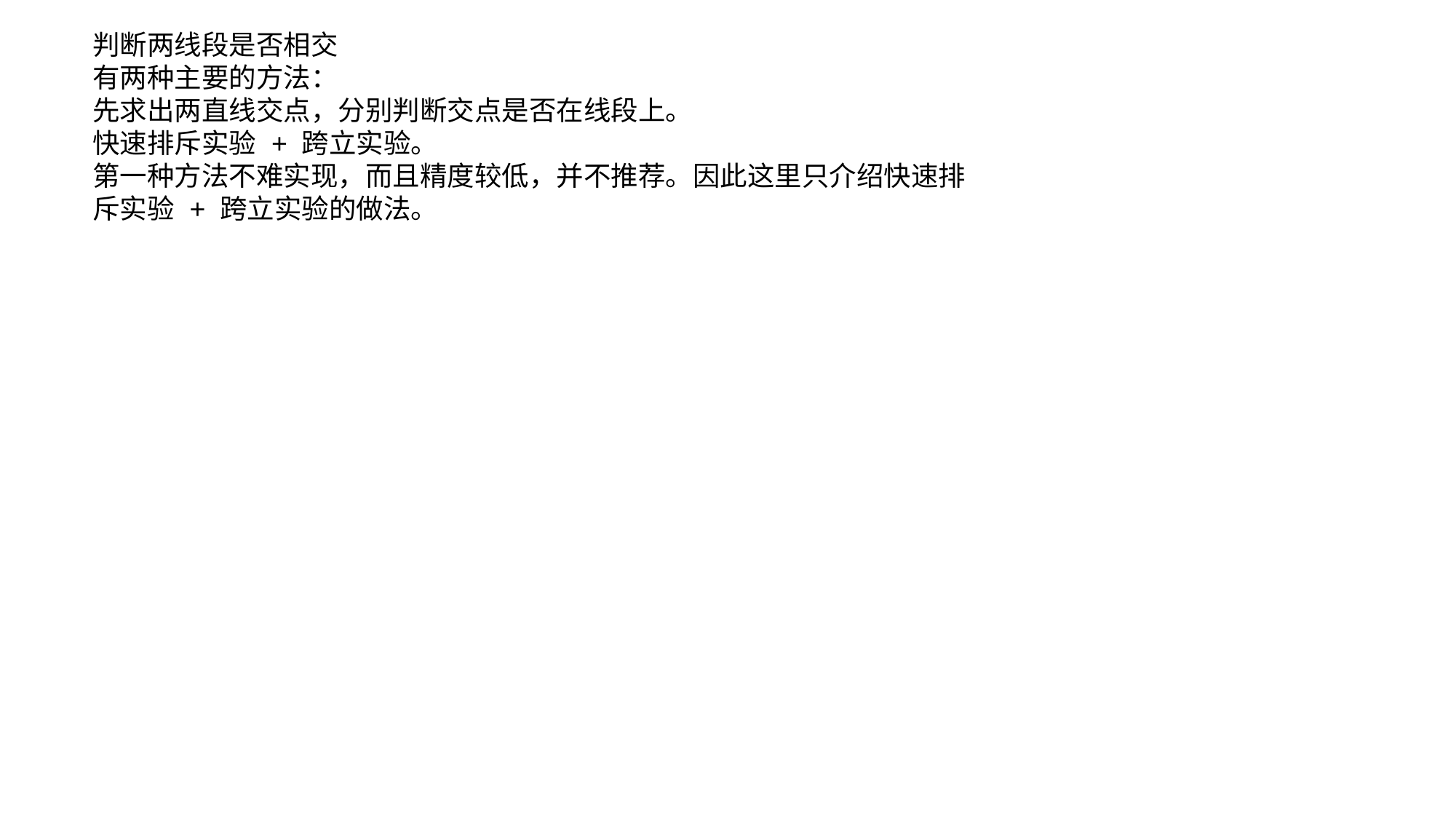

判断两线段是否相交
有两种主要的方法：
先求出两直线交点，分别判断交点是否在线段上。
快速排斥实验 + 跨立实验。
第一种方法不难实现，而且精度较低，并不推荐。因此这里只介绍快速排
斥实验 + 跨立实验的做法。